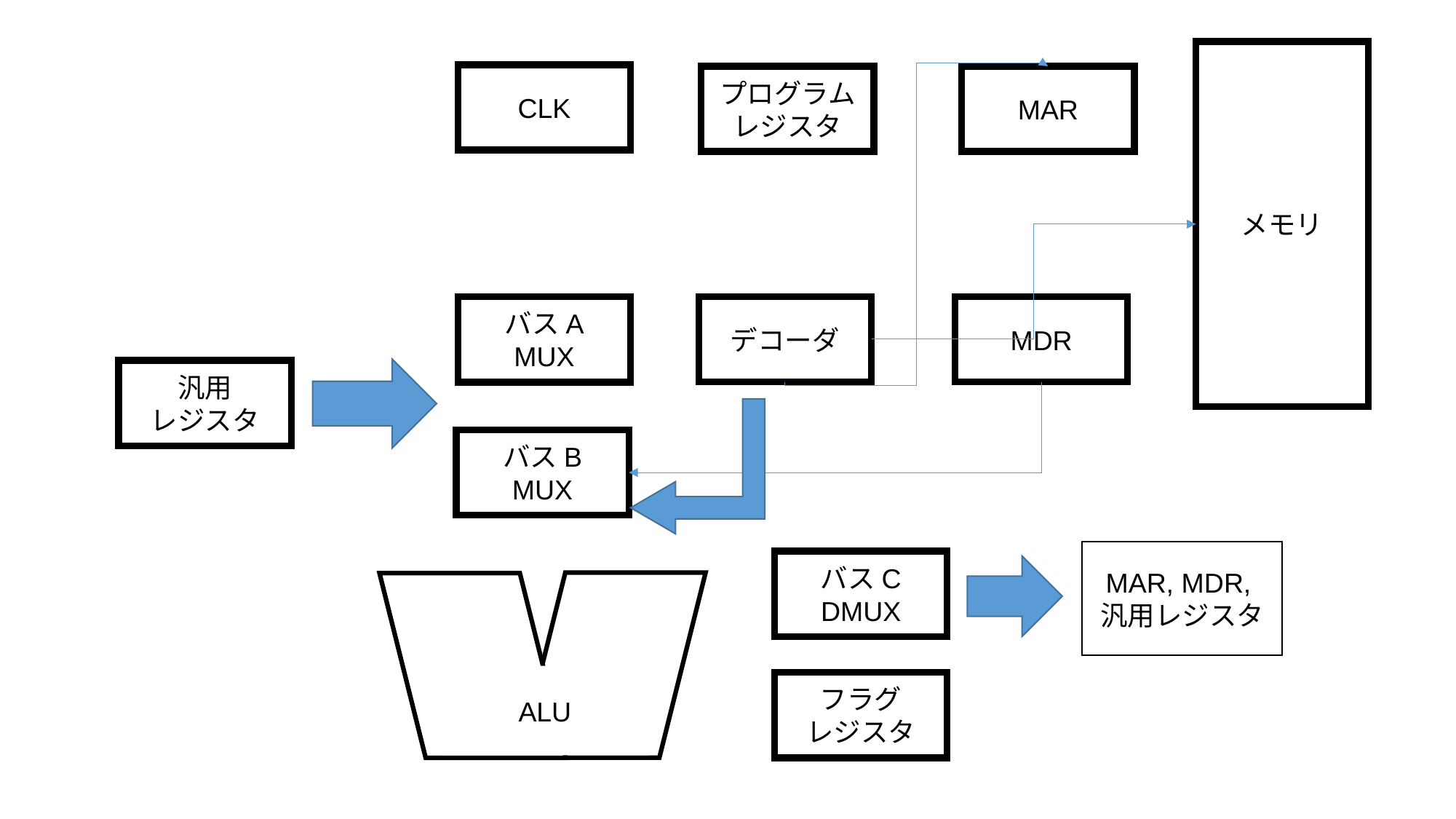

メモリ
CLK
プログラムレジスタ
MAR
MDR
デコーダ
バスA
MUX

汎用
レジスタ

バスB
MUX
MAR, MDR,
汎用レジスタ
バスC
DMUX

ALU
フラグ
レジスタ